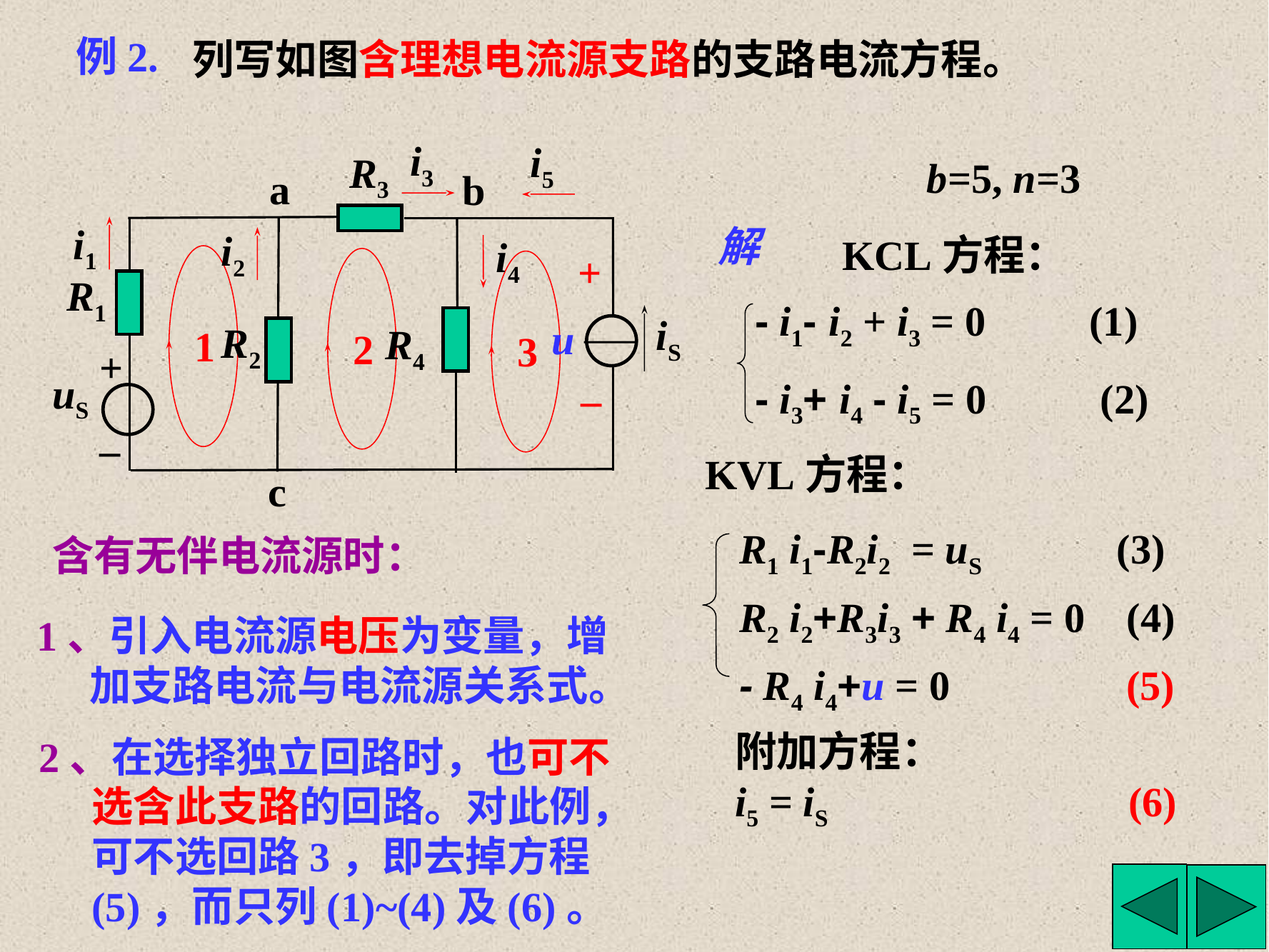

例2.
列写如图含理想电流源支路的支路电流方程。
i3
i5
R3
a
b

i1

i2

i4

+
R1

iS

u

R2
R4

+
uS

–

–
c

b=5, n=3
解
KCL方程：

1

2

3

- i1- i2 + i3 = 0          (1)
- i3+ i4 - i5 = 0           (2)

KVL方程：
R1 i1-R2i2  = uS             (3)
R2 i2+R3i3 + R4 i4 = 0    (4)
- R4 i4+u = 0                 (5)
含有无伴电流源时：

1、引入电流源电压为变量，增加支路电流与电流源关系式。
附加方程：
i5 = iS                             (6)
2、在选择独立回路时，也可不选含此支路的回路。对此例，可不选回路3，即去掉方程(5)，而只列(1)~(4)及(6)。